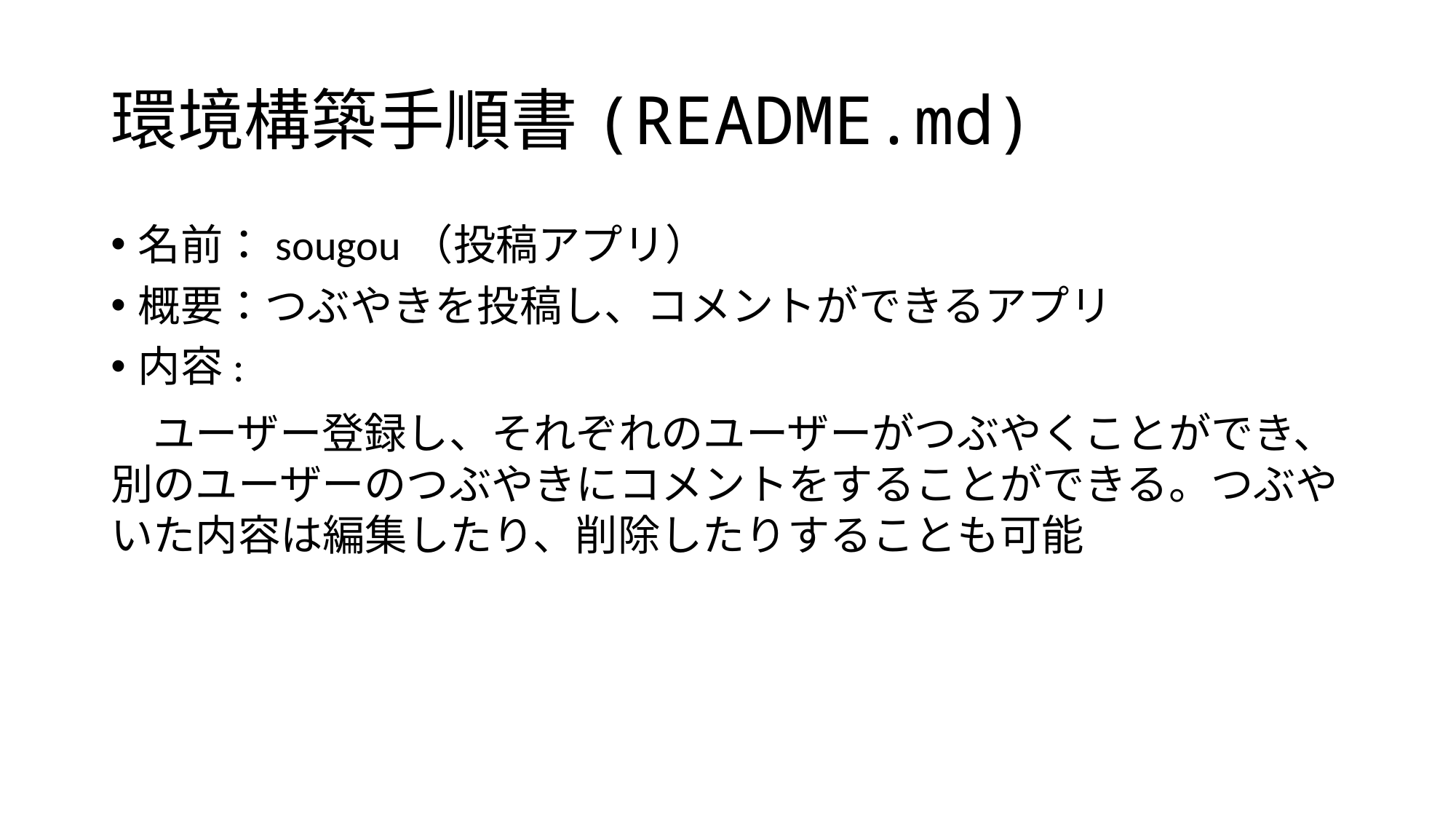

# 環境構築手順書(README.md)
名前：sougou（投稿アプリ）
概要：つぶやきを投稿し、コメントができるアプリ
内容:
　ユーザー登録し、それぞれのユーザーがつぶやくことができ、別のユーザーのつぶやきにコメントをすることができる。つぶやいた内容は編集したり、削除したりすることも可能